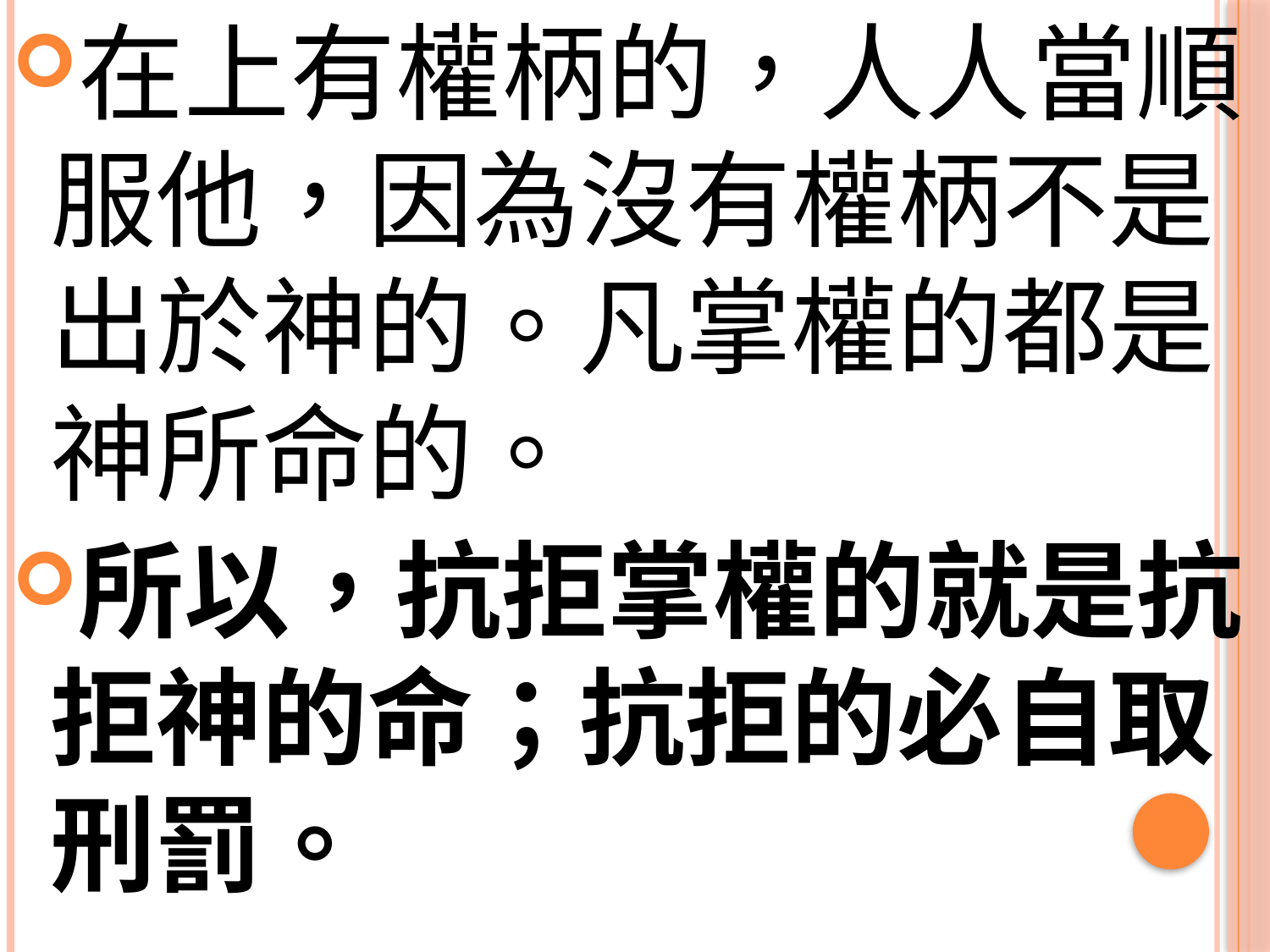

在上有權柄的，人人當順服他，因為沒有權柄不是出於神的。凡掌權的都是神所命的。
所以，抗拒掌權的就是抗拒神的命；抗拒的必自取刑罰。